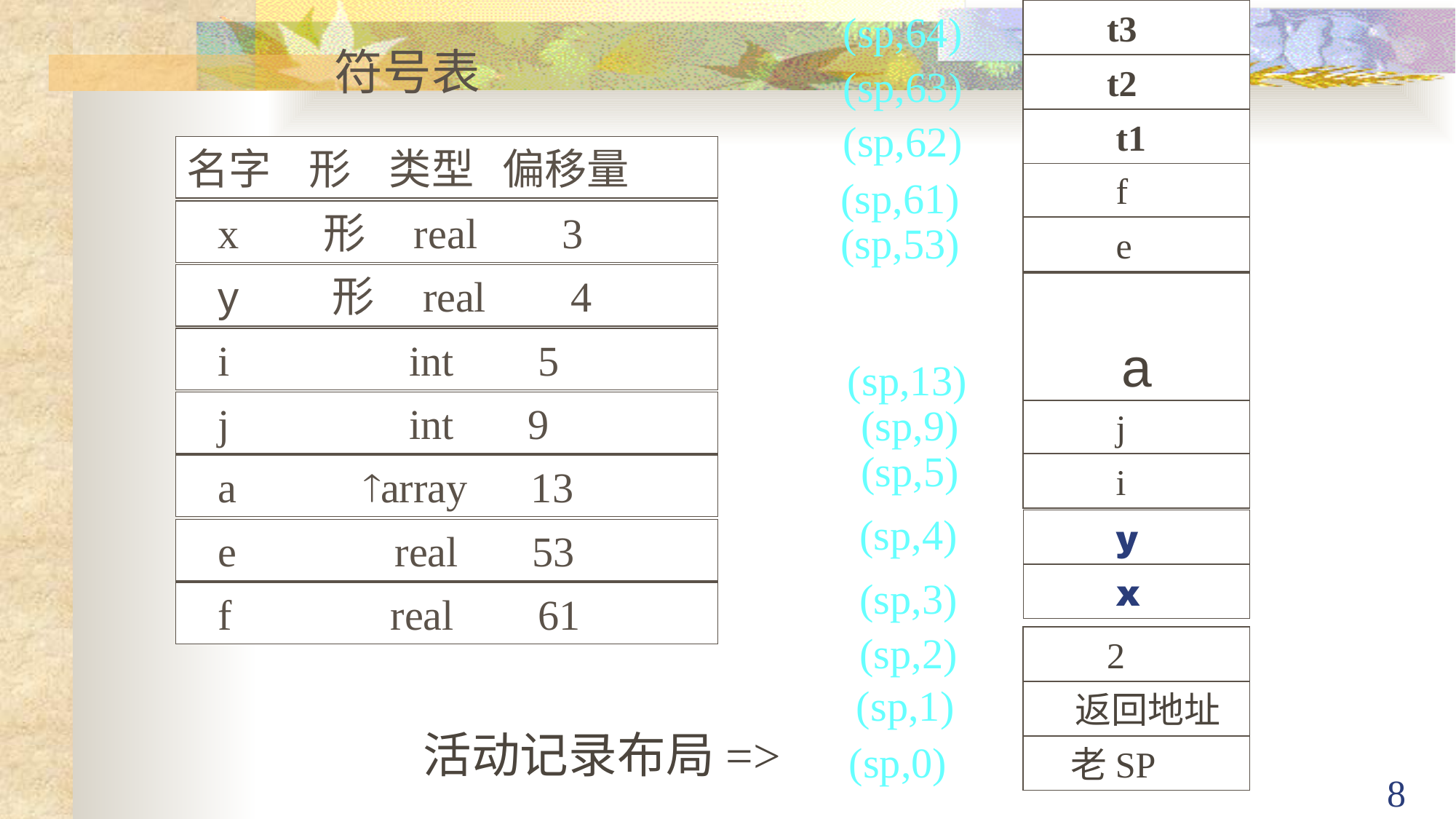

(sp,64)
        t3
符号表
(sp,63)
        t2
(sp,62)
         t1
名字    形    类型   偏移量
         f
(sp,61)
   x       形    real        3
(sp,53)
         e
   y       形    real        4

a
   i                 int        5
(sp,13)
   j                 int       9
(sp,9)
         j
(sp,5)
         i
   a            ↑array      13
(sp,4)
         y
   e               real       53
         x
(sp,3)
   f               real        61
(sp,2)
        2
(sp,1)
    返回地址
活动记录布局=>
   (sp,0)
　老SP
8